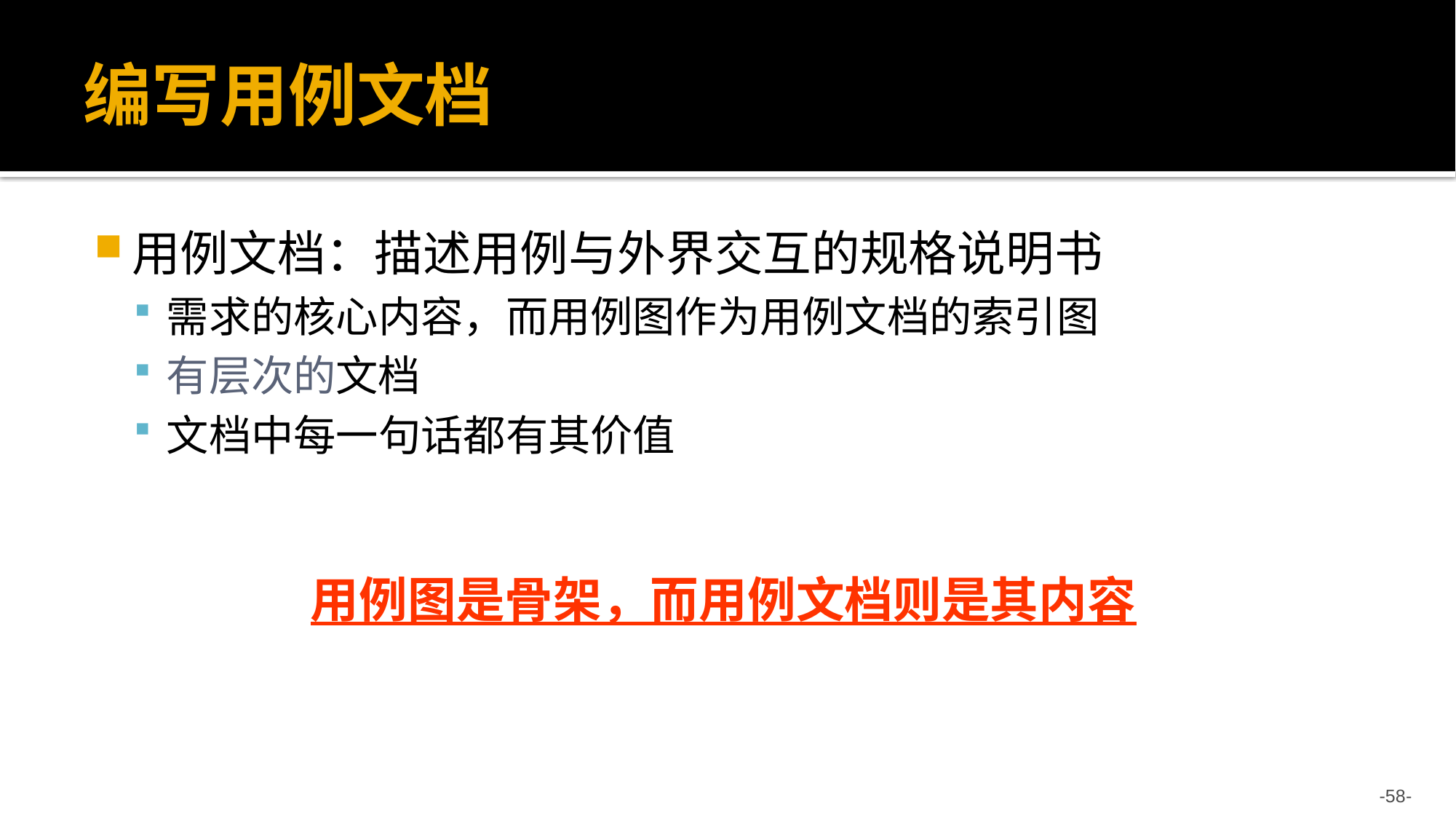

# 编写用例文档
用例文档：描述用例与外界交互的规格说明书
需求的核心内容，而用例图作为用例文档的索引图
有层次的文档
文档中每一句话都有其价值
用例图是骨架，而用例文档则是其内容
-58-